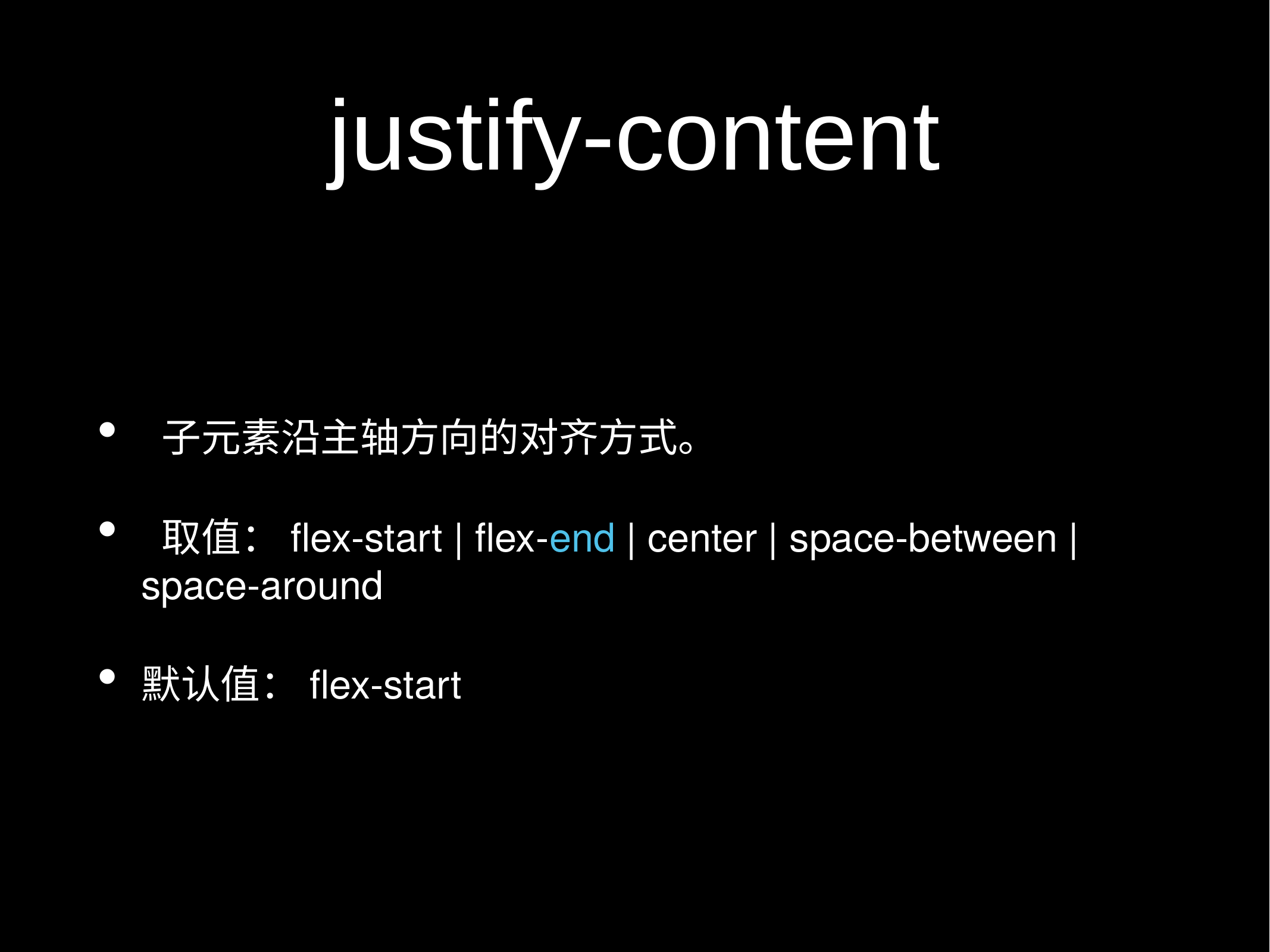

# justify-content
 子元素沿主轴方向的对齐方式。
 取值：flex-start | flex-end | center | space-between | space-around
默认值：flex-start